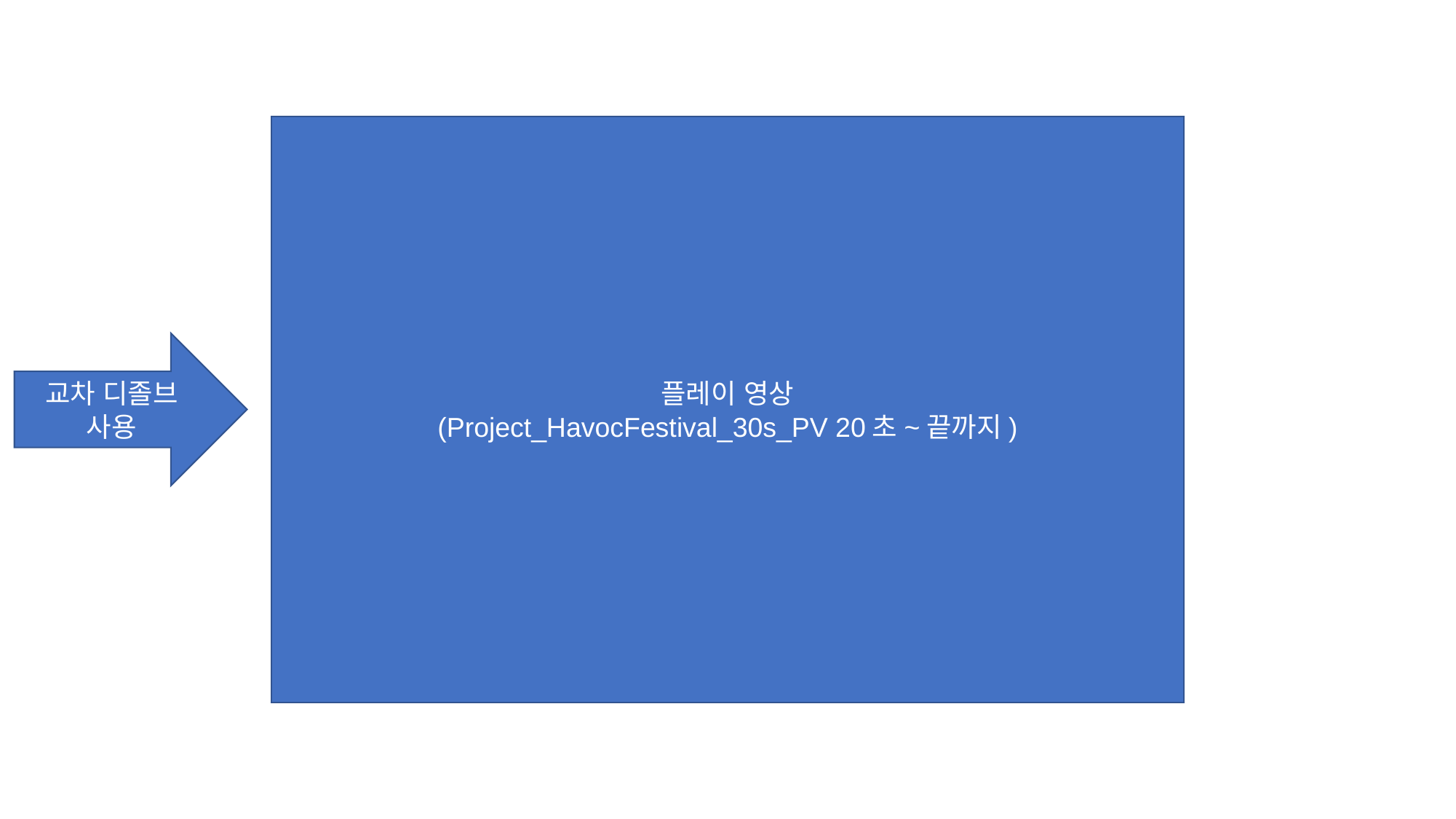

플레이 영상
(Project_HavocFestival_30s_PV 20초~끝까지)
교차 디졸브 사용